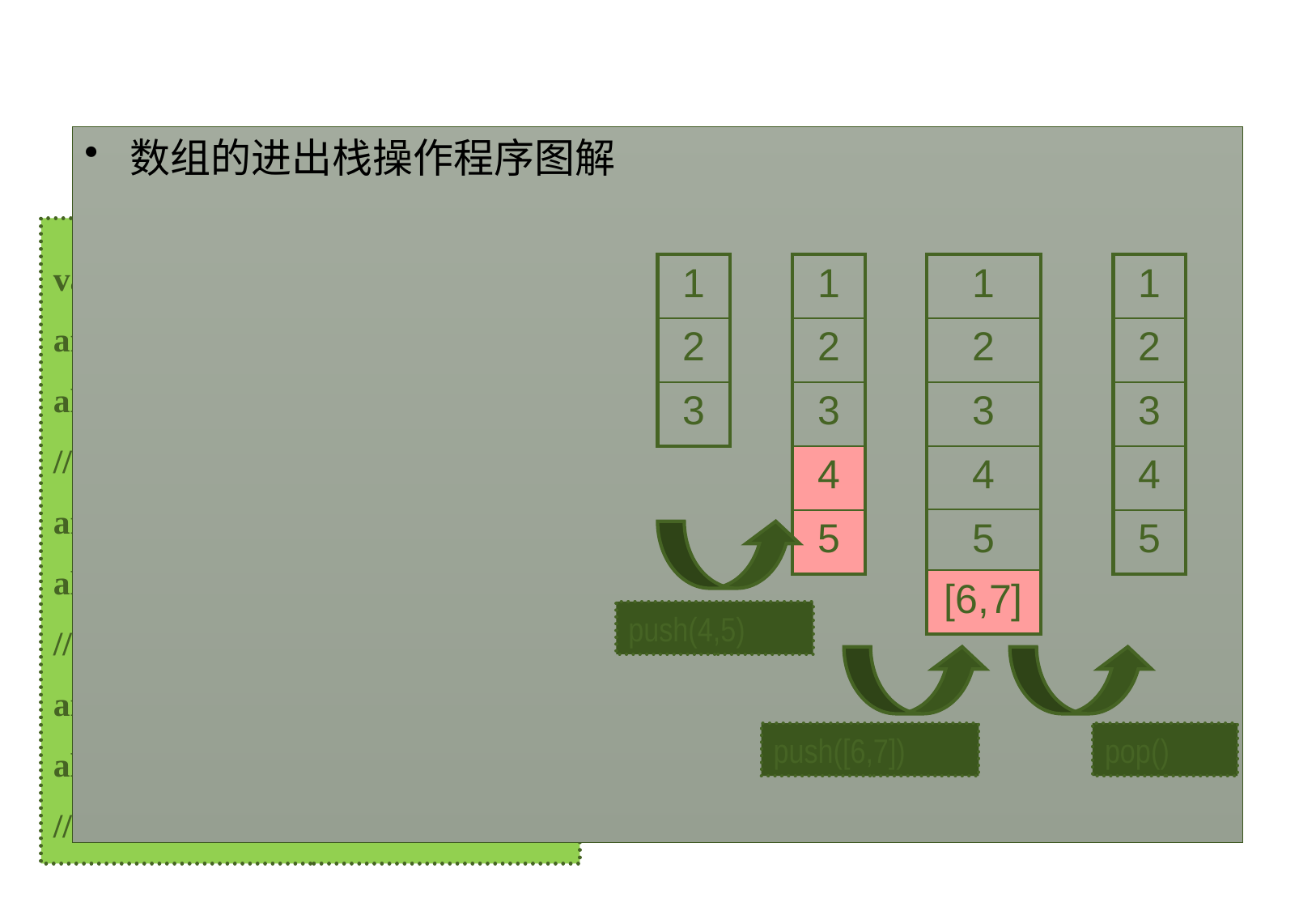

#
数组的进出栈操作程序图解
var arr1=[1,2,3];
arr1.push(4,5);
alert(arr1);
//结果为"1,2,3,4,5"
arr1.push([6,7]);
alert(arr1)
//结果为"1,2,3,4,5,6,7"
arr1.pop();
alert(arr1);
//结果为"1,2,3,4,5"
| 1 |
| --- |
| 2 |
| 3 |
| 1 |
| --- |
| 2 |
| 3 |
| 4 |
| 5 |
| 1 |
| --- |
| 2 |
| 3 |
| 4 |
| 5 |
| [6,7] |
| 1 |
| --- |
| 2 |
| 3 |
| 4 |
| 5 |

push(4,5)

push([6,7])
pop()